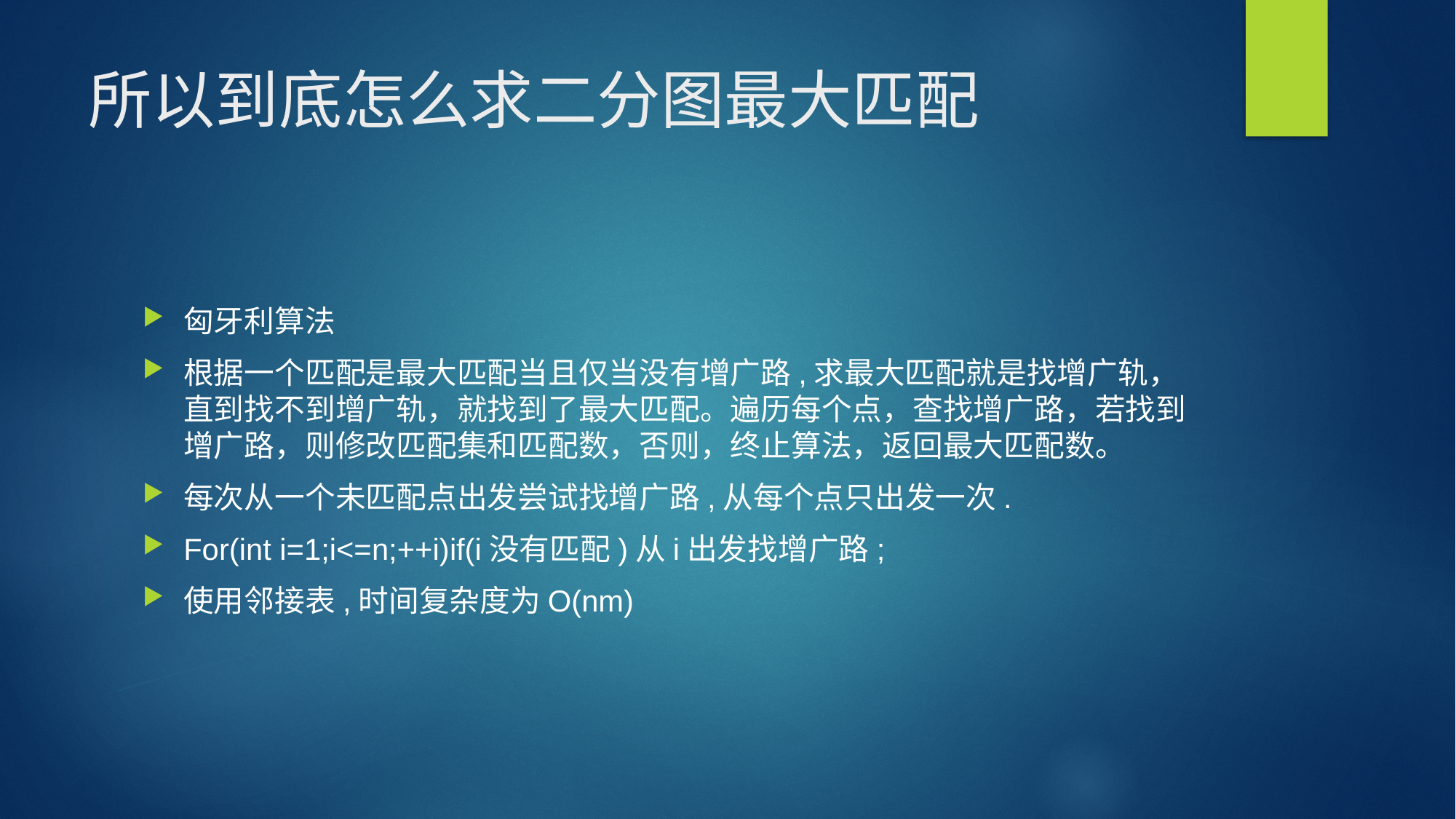

# 所以到底怎么求二分图最大匹配

匈牙利算法
根据一个匹配是最大匹配当且仅当没有增广路,求最大匹配就是找增广轨，直到找不到增广轨，就找到了最大匹配。遍历每个点，查找增广路，若找到增广路，则修改匹配集和匹配数，否则，终止算法，返回最大匹配数。
每次从一个未匹配点出发尝试找增广路,从每个点只出发一次.
For(int i=1;i<=n;++i)if(i没有匹配)从i出发找增广路;
使用邻接表,时间复杂度为O(nm)